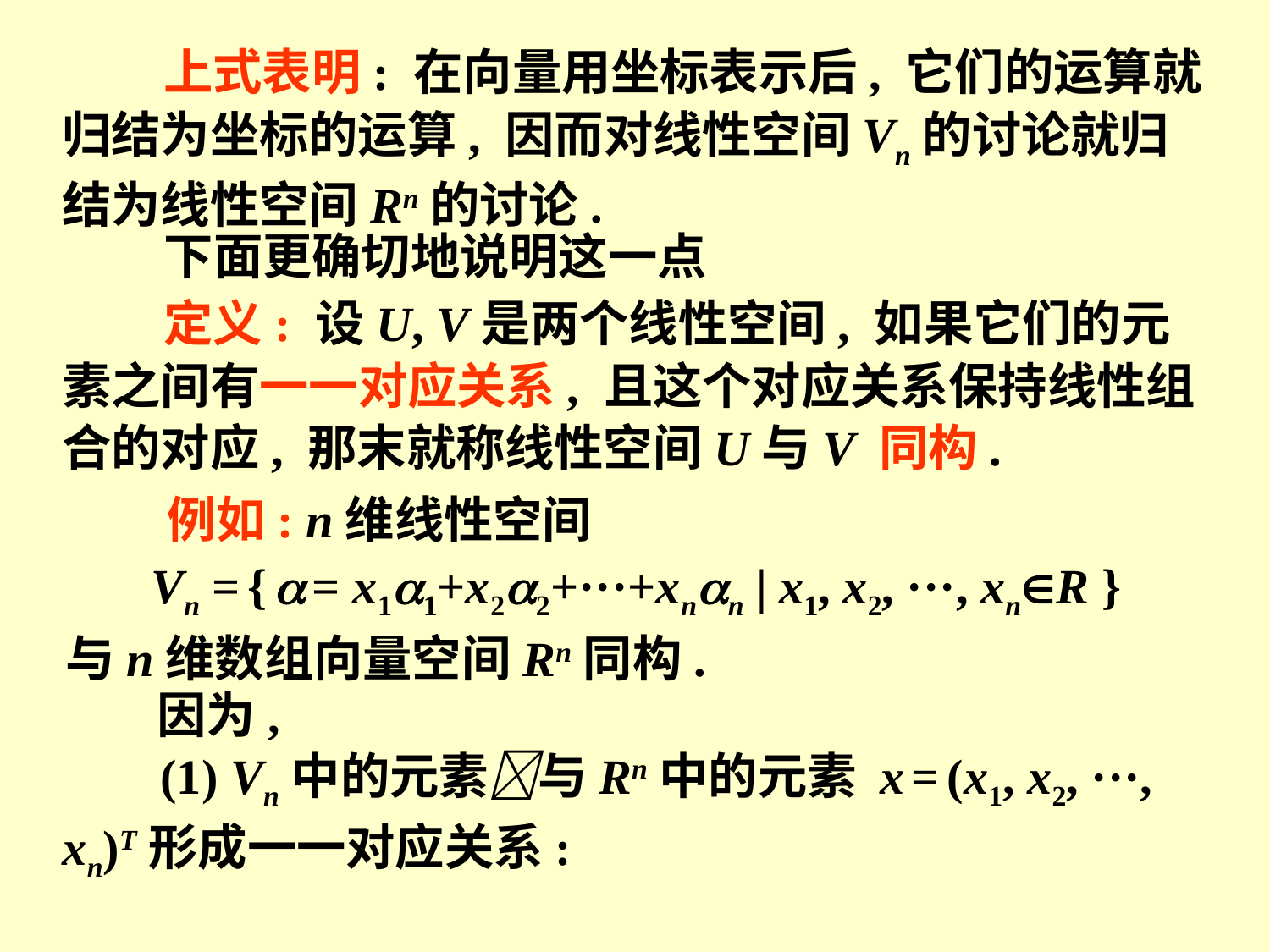

上式表明: 在向量用坐标表示后, 它们的运算就归结为坐标的运算, 因而对线性空间Vn的讨论就归结为线性空间Rn的讨论.
下面更确切地说明这一点
        定义: 设U, V是两个线性空间, 如果它们的元素之间有一一对应关系, 且这个对应关系保持线性组合的对应, 那末就称线性空间U与V 同构.
        例如: n维线性空间
       Vn = { α = x1α1+x2α2+···+xnαn | x1, x2, ···, xn∈R }
与n维数组向量空间Rn同构.
因为,
        (1) Vn中的元素α与Rn中的元素 x = (x1, x2, ···, xn)T形成一一对应关系: